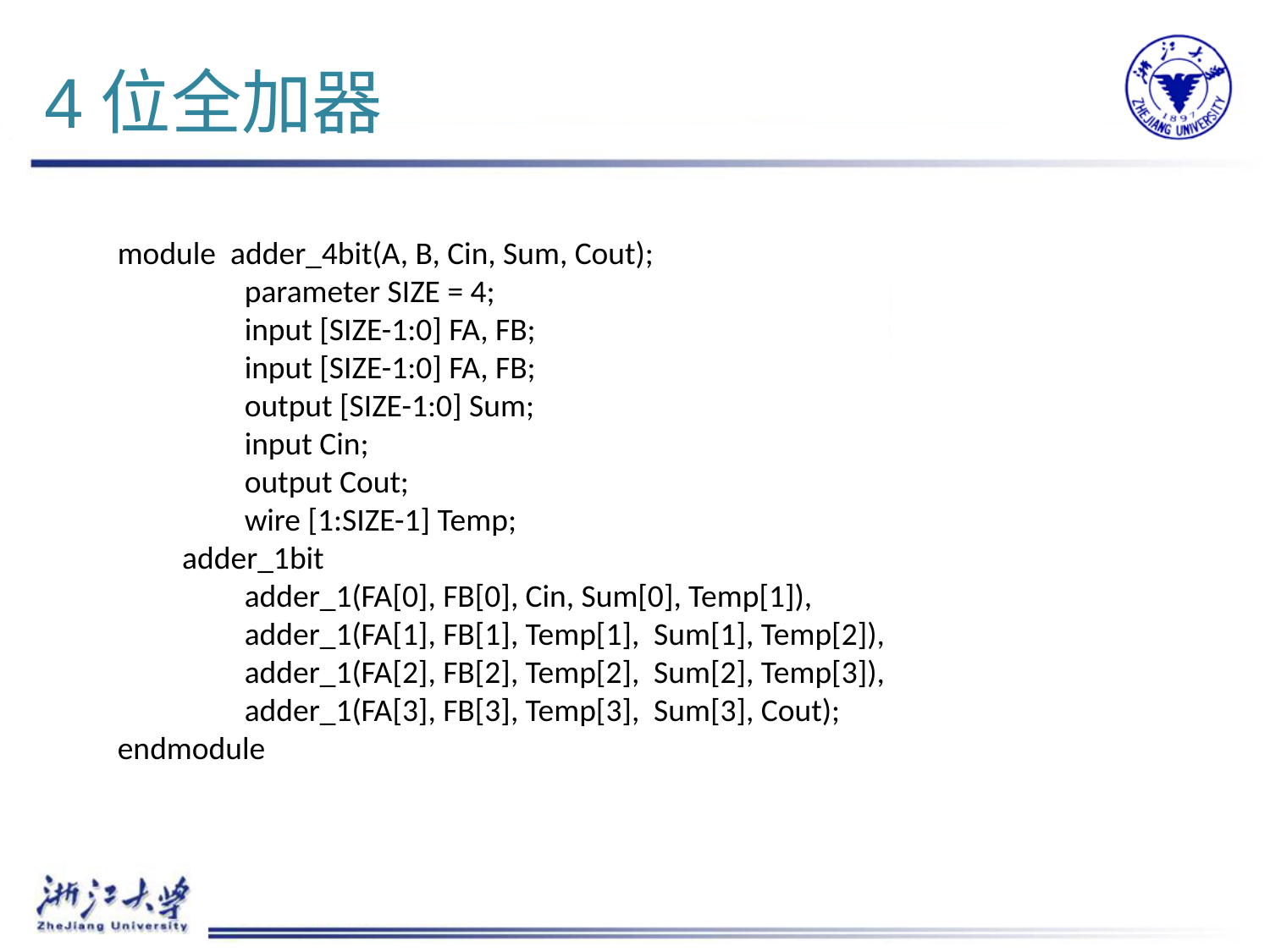

# 4位全加器
module  adder_4bit(A, B, Cin, Sum, Cout);
	parameter SIZE = 4;
	input [SIZE-1:0] FA, FB;
	input [SIZE-1:0] FA, FB;
	output [SIZE-1:0] Sum;
	input Cin;
	output Cout;
	wire [1:SIZE-1] Temp;
         adder_1bit
	adder_1(FA[0], FB[0], Cin, Sum[0], Temp[1]),
	adder_1(FA[1], FB[1], Temp[1],  Sum[1], Temp[2]),
	adder_1(FA[2], FB[2], Temp[2],  Sum[2], Temp[3]),
	adder_1(FA[3], FB[3], Temp[3],  Sum[3], Cout);
endmodule